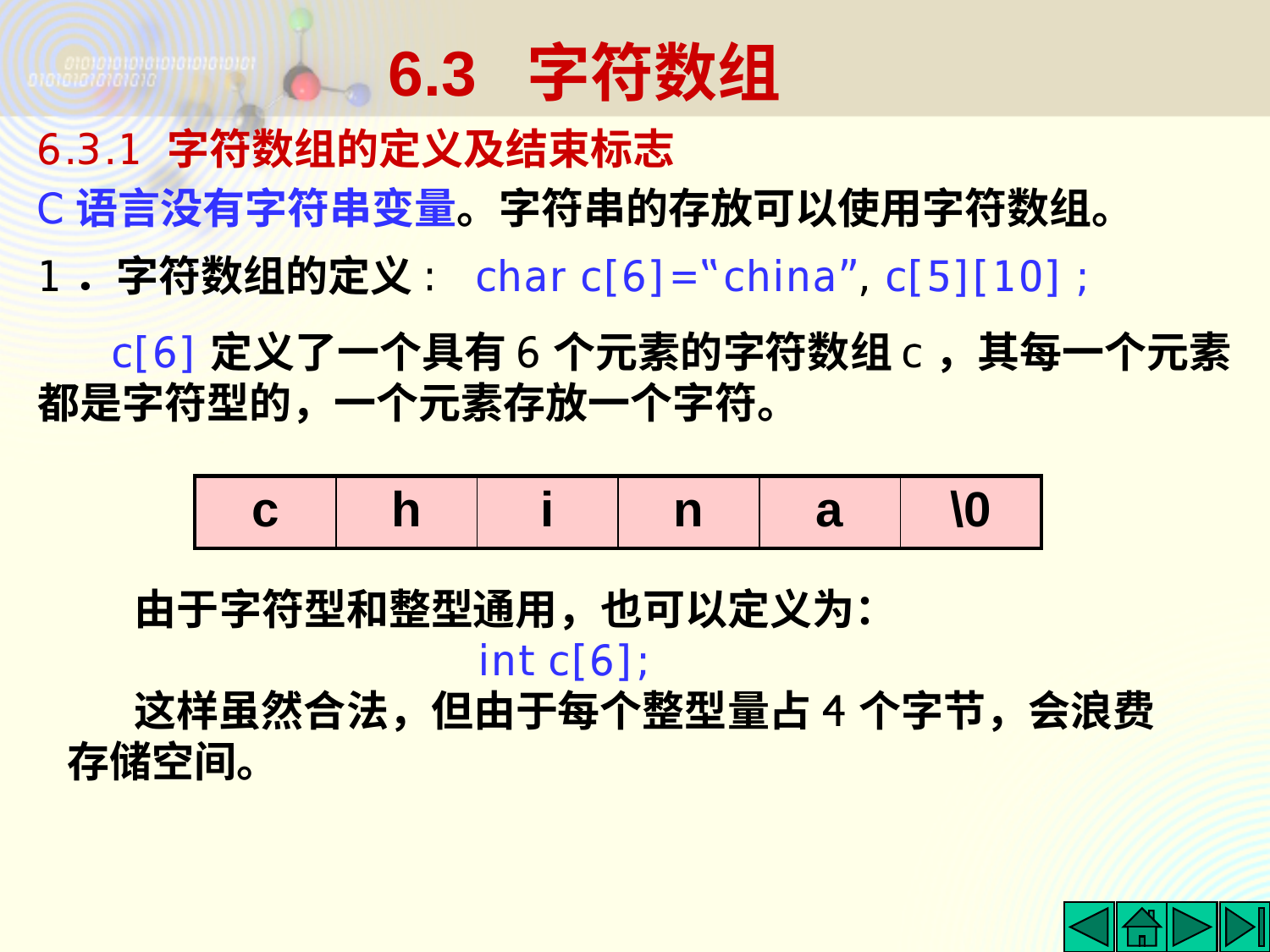

6.3  字符数组
6.3.1 字符数组的定义及结束标志
C语言没有字符串变量。字符串的存放可以使用字符数组。
1．字符数组的定义:   char c[6]=“china”, c[5][10] ;
      c[6]定义了一个具有6个元素的字符数组c，其每一个元素都是字符型的，一个元素存放一个字符。
| c | h | i | n | a | \0 |
| --- | --- | --- | --- | --- | --- |
      由于字符型和整型通用，也可以定义为：
                                 int c[6];
      这样虽然合法，但由于每个整型量占4个字节，会浪费存储空间。